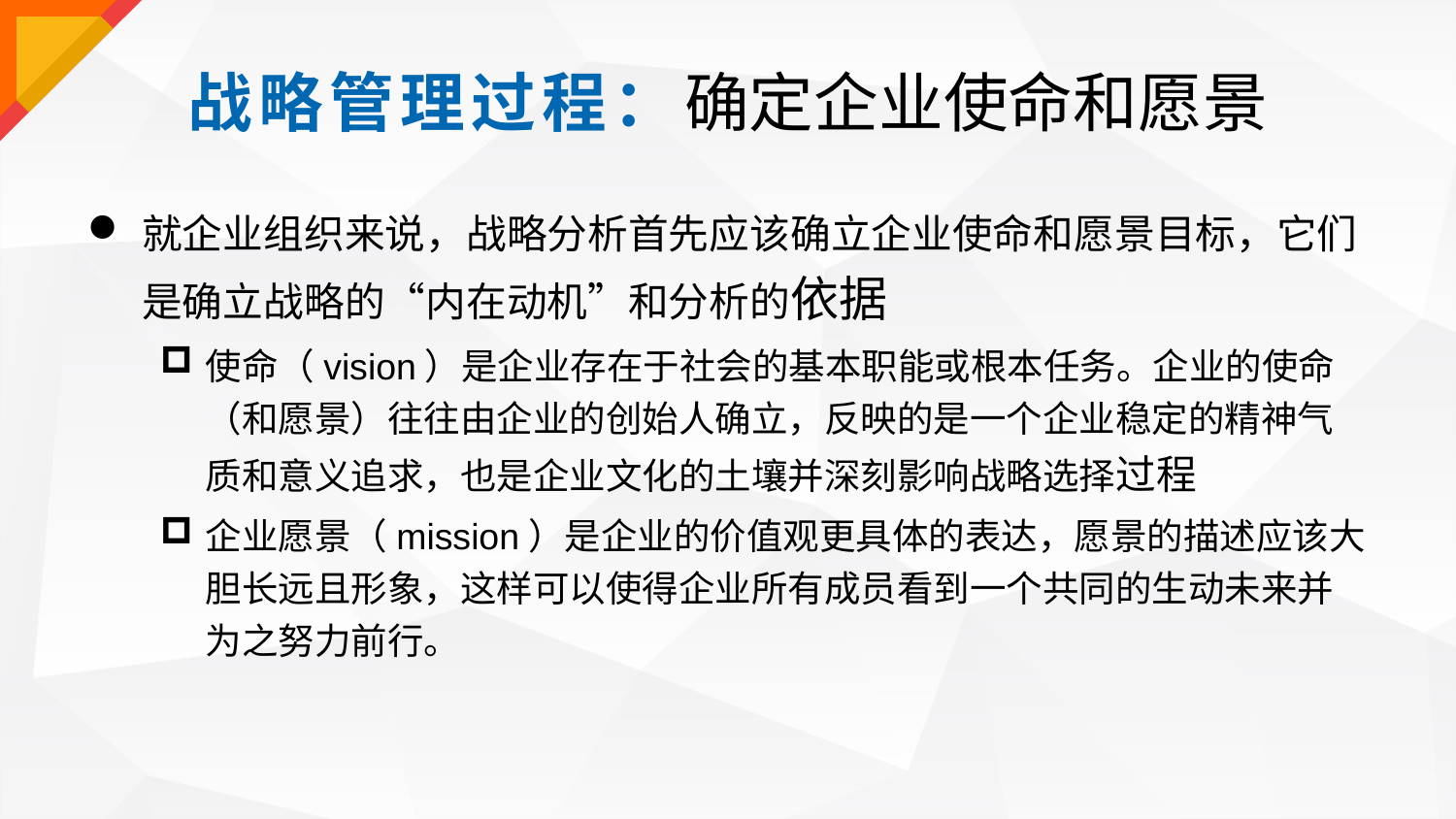

# 战略管理过程：确定企业使命和愿景
就企业组织来说，战略分析首先应该确立企业使命和愿景目标，它们是确立战略的“内在动机”和分析的依据
使命（vision）是企业存在于社会的基本职能或根本任务。企业的使命（和愿景）往往由企业的创始人确立，反映的是一个企业稳定的精神气质和意义追求，也是企业文化的土壤并深刻影响战略选择过程
企业愿景（mission）是企业的价值观更具体的表达，愿景的描述应该大胆长远且形象，这样可以使得企业所有成员看到一个共同的生动未来并为之努力前行。